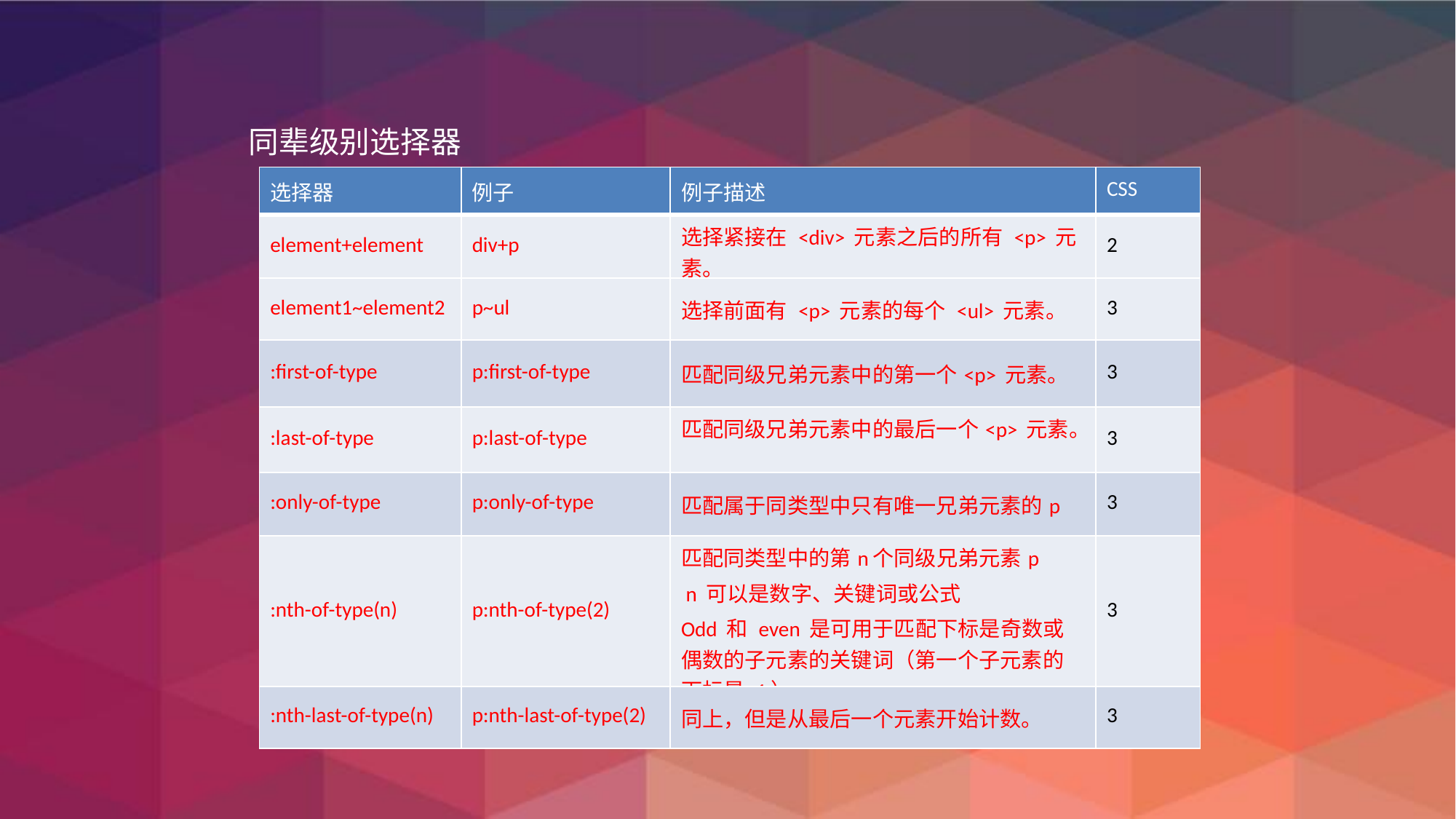

同辈级别选择器
| 选择器 | 例子 | 例子描述 | CSS |
| --- | --- | --- | --- |
| element+element | div+p | 选择紧接在 <div> 元素之后的所有 <p> 元素。 | 2 |
| element1~element2 | p~ul | 选择前面有 <p> 元素的每个 <ul> 元素。 | 3 |
| :first-of-type | p:first-of-type | 匹配同级兄弟元素中的第一个<p> 元素。 | 3 |
| :last-of-type | p:last-of-type | 匹配同级兄弟元素中的最后一个<p> 元素。 | 3 |
| :only-of-type | p:only-of-type | 匹配属于同类型中只有唯一兄弟元素的p | 3 |
| :nth-of-type(n) | p:nth-of-type(2) | 匹配同类型中的第n个同级兄弟元素p n 可以是数字、关键词或公式 Odd 和 even 是可用于匹配下标是奇数或偶数的子元素的关键词（第一个子元素的下标是 1） | 3 |
| :nth-last-of-type(n) | p:nth-last-of-type(2) | 同上，但是从最后一个元素开始计数。 | 3 |